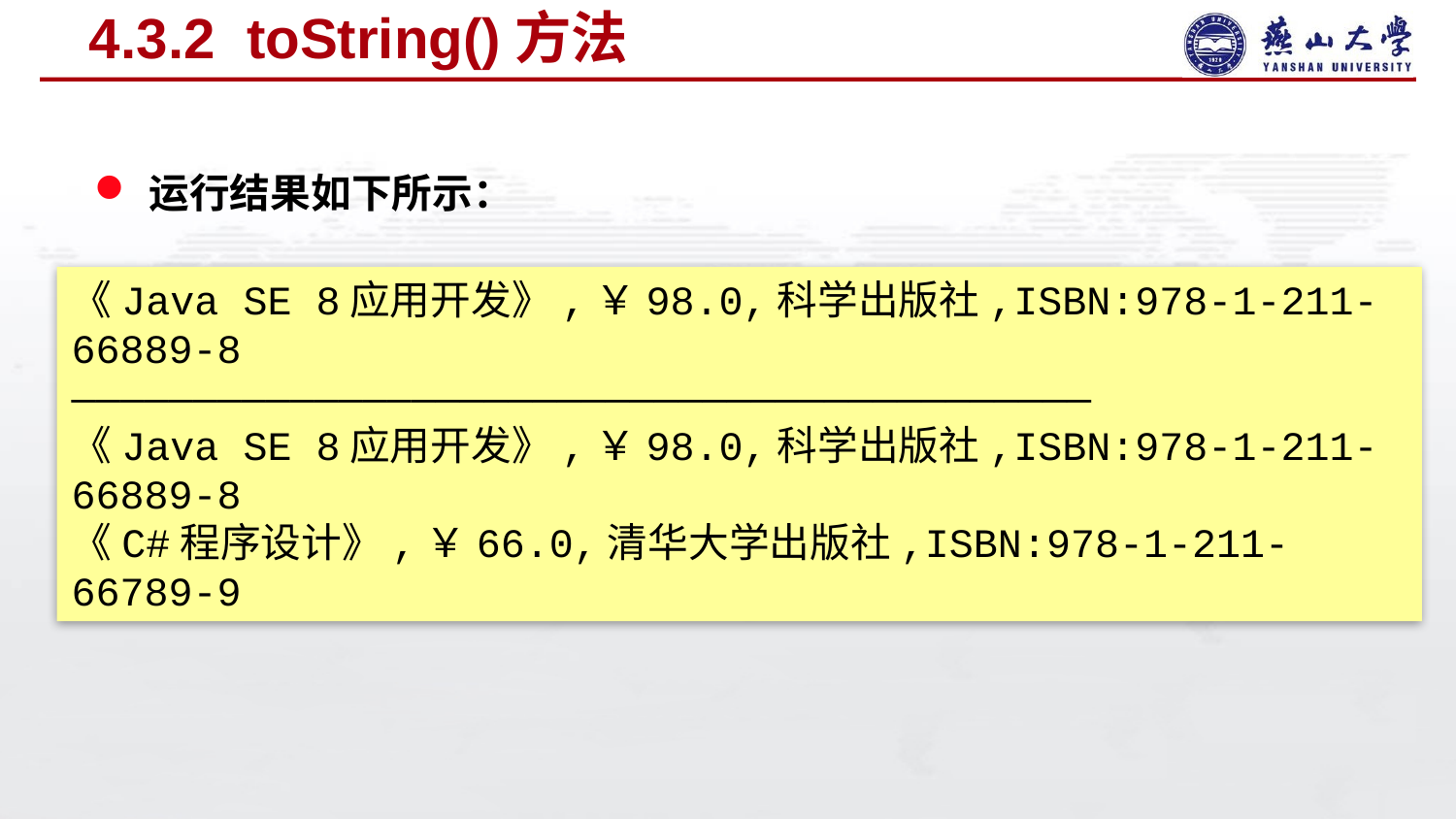

# 4.3.2  toString()方法
运行结果如下所示：

《Java SE 8应用开发》,￥98.0,科学出版社,ISBN:978-1-211-66889-8
——————————————————————————————————————————
《Java SE 8应用开发》,￥98.0,科学出版社,ISBN:978-1-211-66889-8
《C#程序设计》,￥66.0,清华大学出版社,ISBN:978-1-211-66789-9